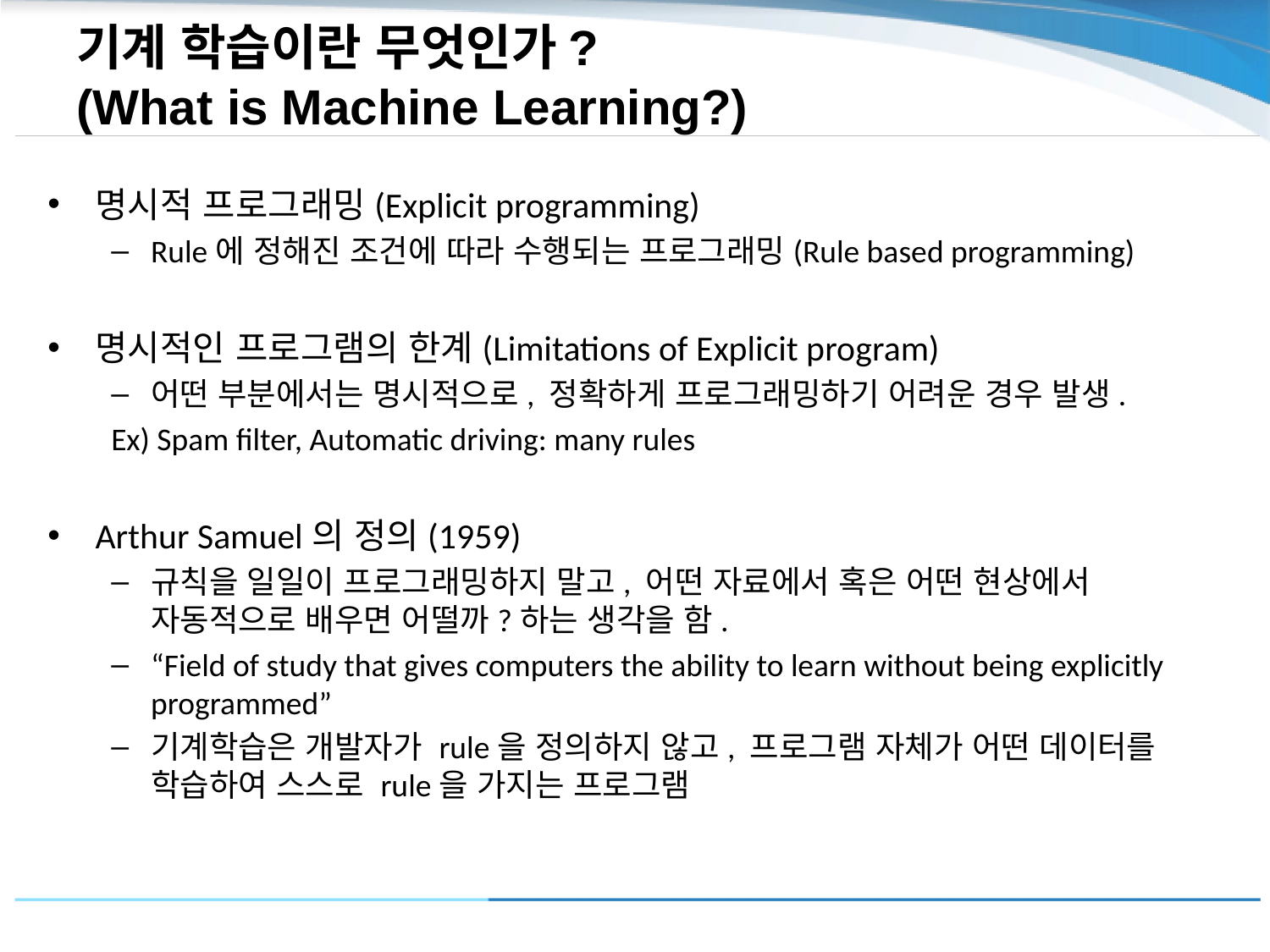

# 기계 학습이란 무엇인가? (What is Machine Learning?)
명시적 프로그래밍(Explicit programming)
Rule에 정해진 조건에 따라 수행되는 프로그래밍(Rule based programming)

명시적인 프로그램의 한계(Limitations of Explicit program)
어떤 부분에서는 명시적으로, 정확하게 프로그래밍하기 어려운 경우 발생.
Ex) Spam filter, Automatic driving: many rules

Arthur Samuel의 정의(1959)
규칙을 일일이 프로그래밍하지 말고, 어떤 자료에서 혹은 어떤 현상에서 자동적으로 배우면 어떨까?하는 생각을 함.
“Field of study that gives computers the ability to learn without being explicitly programmed”
기계학습은 개발자가 rule을 정의하지 않고, 프로그램 자체가 어떤 데이터를 학습하여 스스로 rule을 가지는 프로그램